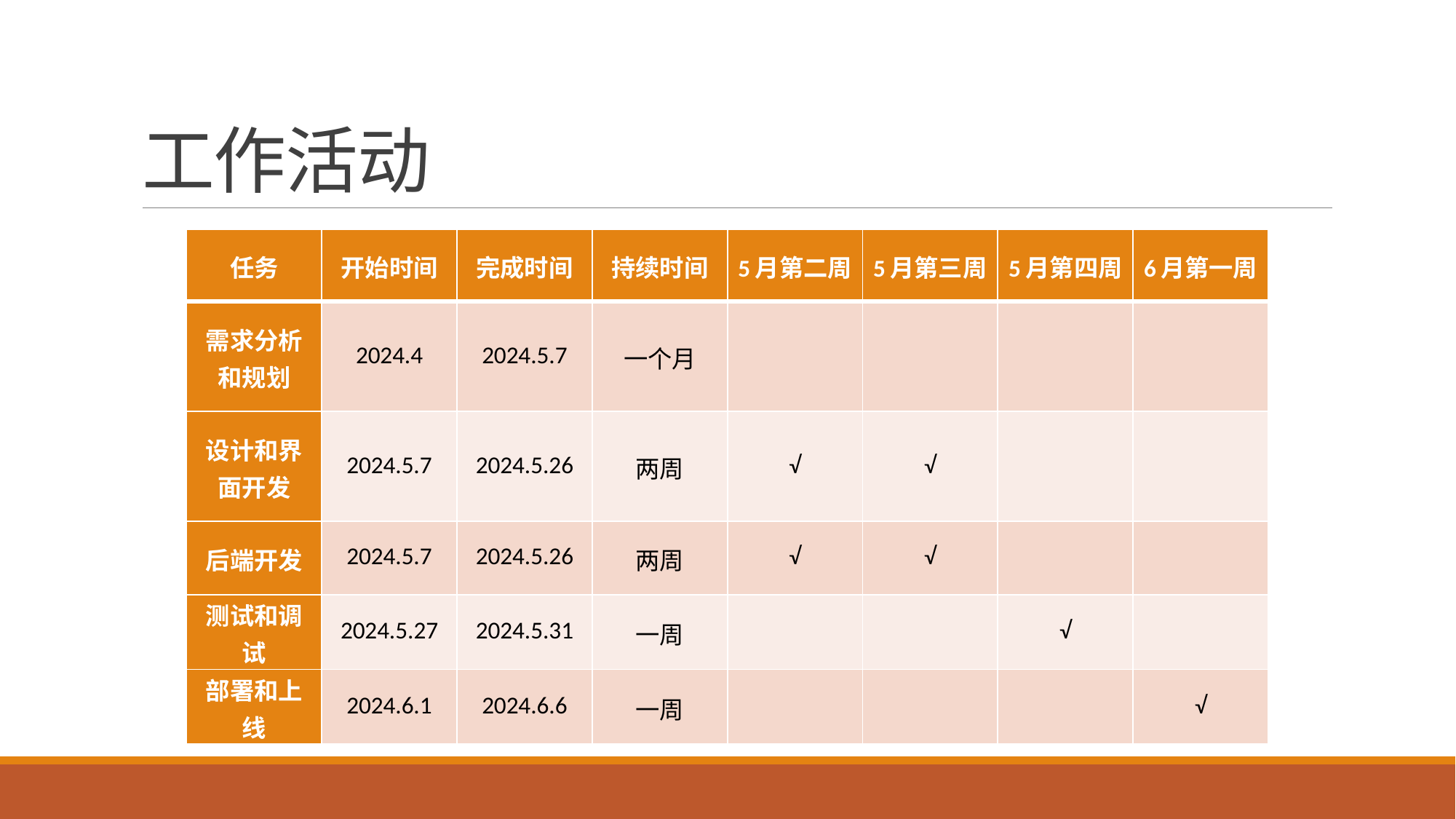

# 工作活动
| 任务 | 开始时间 | 完成时间 | 持续时间 | 5月第二周 | 5月第三周 | 5月第四周 | 6月第一周 |
| --- | --- | --- | --- | --- | --- | --- | --- |
| 需求分析和规划 | 2024.4 | 2024.5.7 | 一个月 |  |  |  |  |
| 设计和界面开发 | 2024.5.7 | 2024.5.26 | 两周 | √ | √ |  |  |
| 后端开发 | 2024.5.7 | 2024.5.26 | 两周 | √ | √ |  |  |
| 测试和调试 | 2024.5.27 | 2024.5.31 | 一周 |  |  | √ |  |
| 部署和上线 | 2024.6.1 | 2024.6.6 | 一周 |  |  |  | √ |